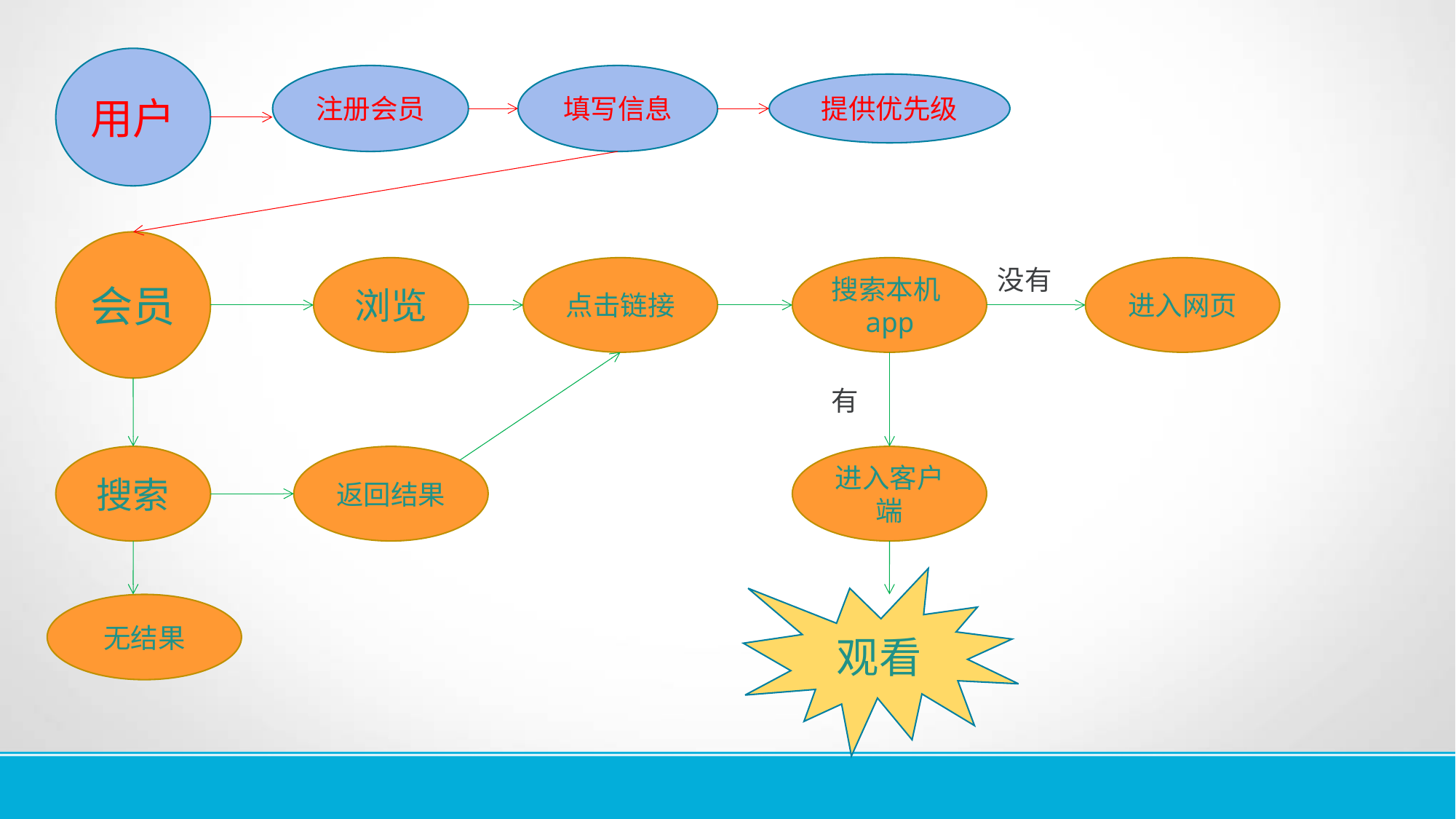

用户
注册会员
填写信息
提供优先级
会员
浏览
点击链接
搜索本机app
没有
进入网页
有
搜索
返回结果
进入客户端
观看
无结果